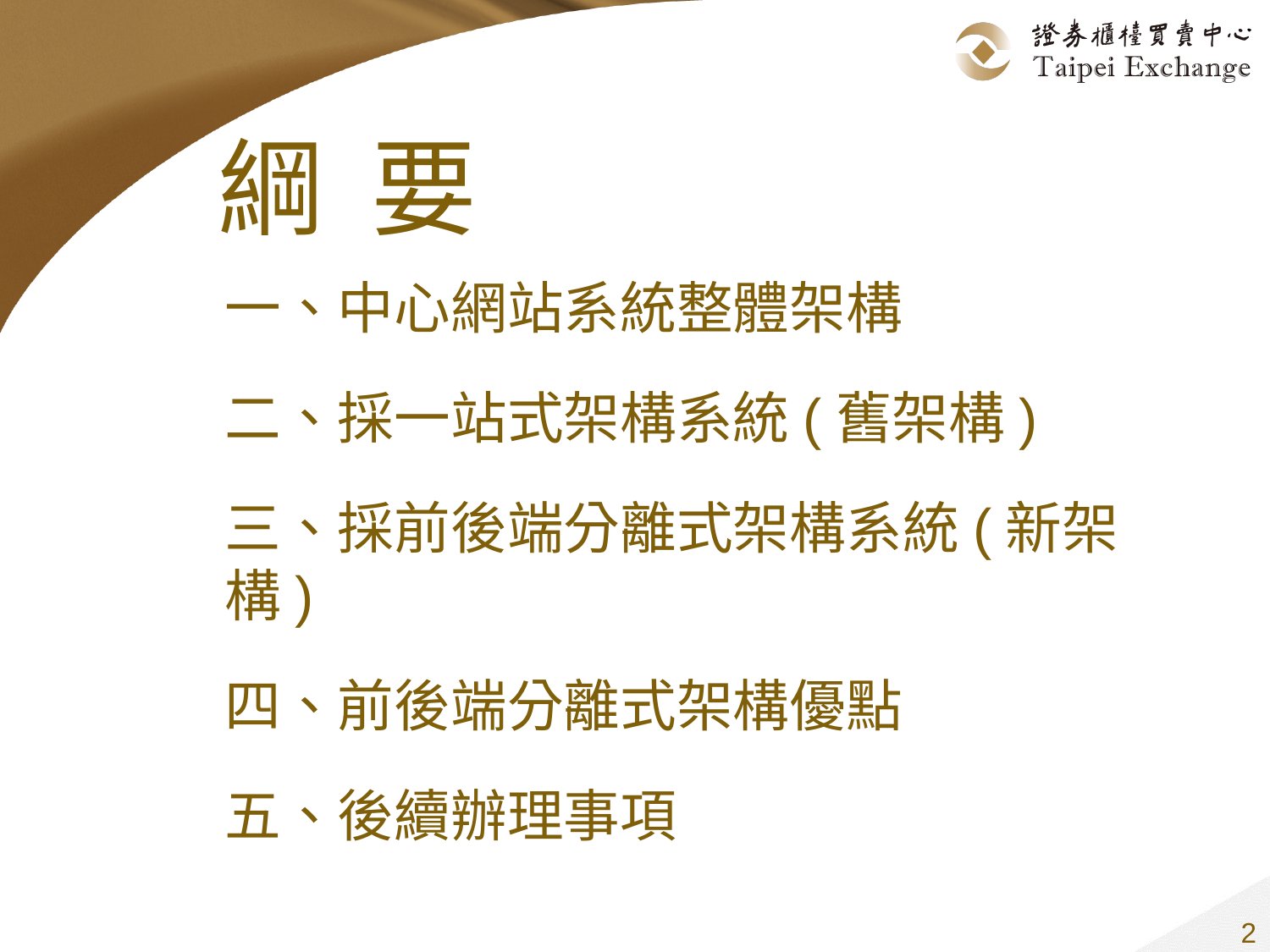

# 綱  要
一、中心網站系統整體架構
二、採一站式架構系統(舊架構)
三、採前後端分離式架構系統(新架構)
四、前後端分離式架構優點
五、後續辦理事項